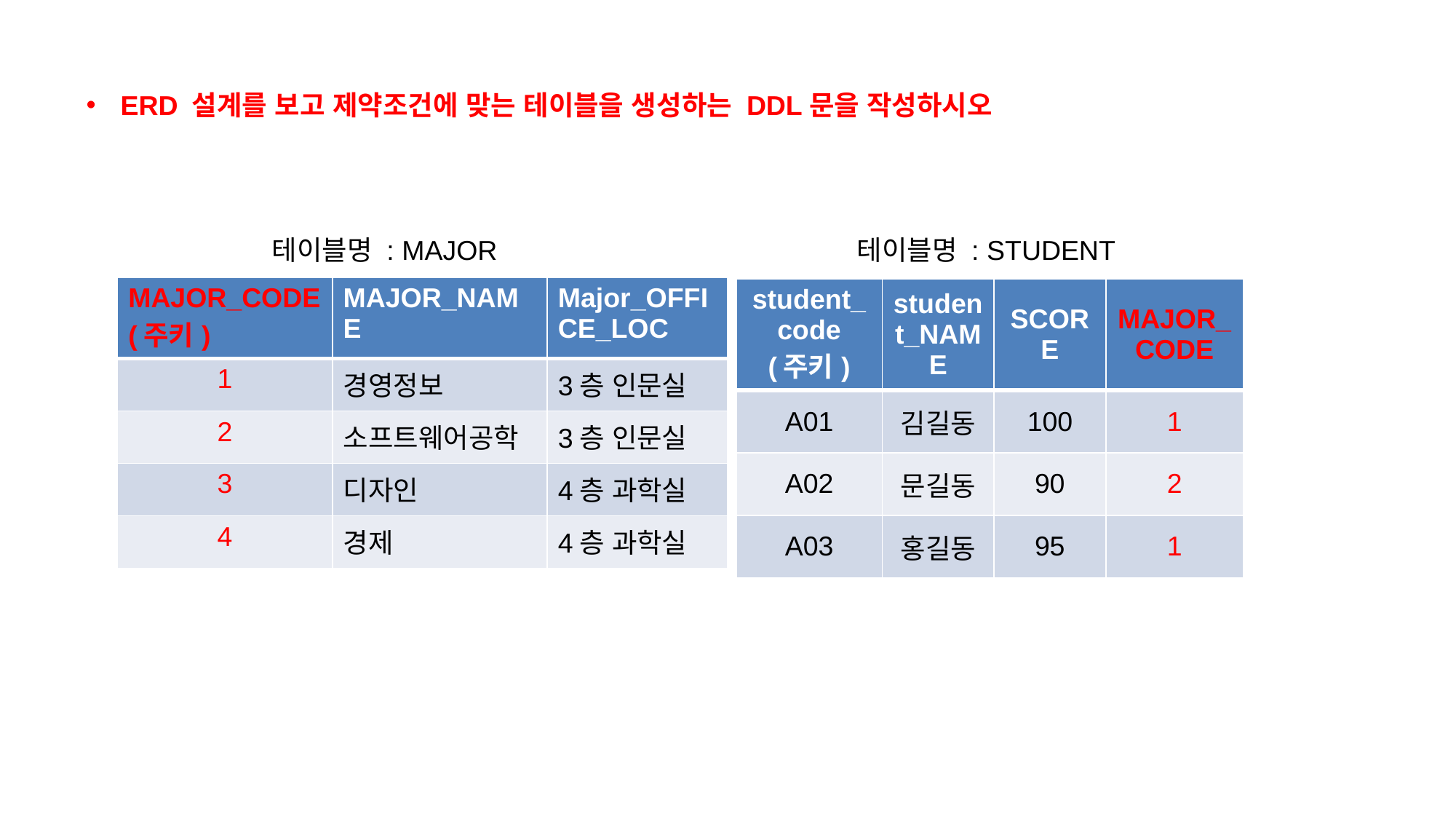

ERD 설계를 보고 제약조건에 맞는 테이블을 생성하는 DDL문을 작성하시오
테이블명 : MAJOR
테이블명 : STUDENT
| MAJOR\_CODE (주키) | MAJOR\_NAME | Major\_OFFICE\_LOC |
| --- | --- | --- |
| 1 | 경영정보 | 3층 인문실 |
| 2 | 소프트웨어공학 | 3층 인문실 |
| 3 | 디자인 | 4층 과학실 |
| 4 | 경제 | 4층 과학실 |
| student\_code (주키) | student\_NAME | SCORE | MAJOR\_CODE |
| --- | --- | --- | --- |
| A01 | 김길동 | 100 | 1 |
| A02 | 문길동 | 90 | 2 |
| A03 | 홍길동 | 95 | 1 |